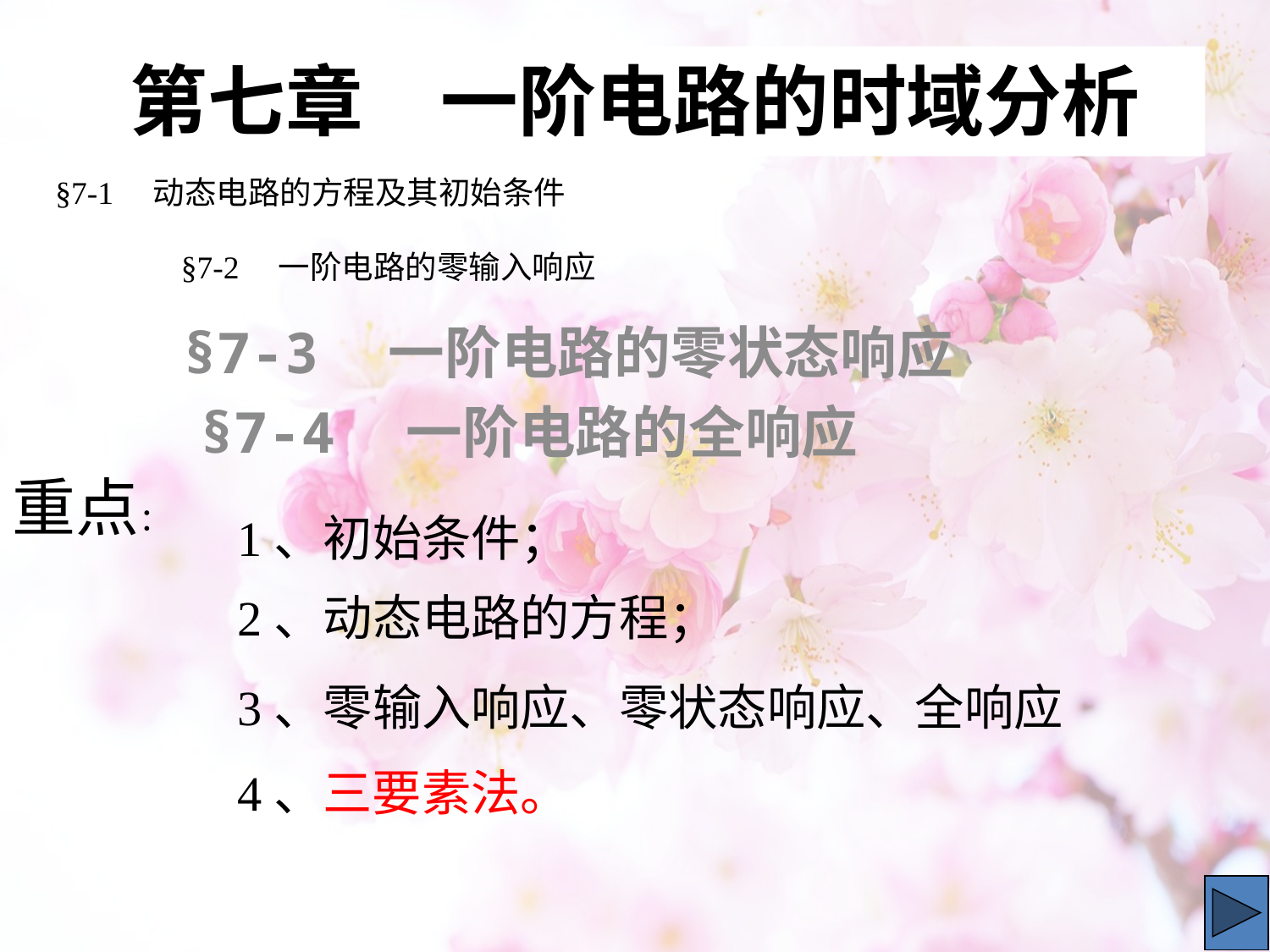

# 第七章　一阶电路的时域分析
 §7-1　动态电路的方程及其初始条件
§7-2　一阶电路的零输入响应
　§7-3　一阶电路的零状态响应
　　　§7-4　一阶电路的全响应
重点：
1、初始条件；
2、动态电路的方程；
3、零输入响应、零状态响应、全响应
4、三要素法。